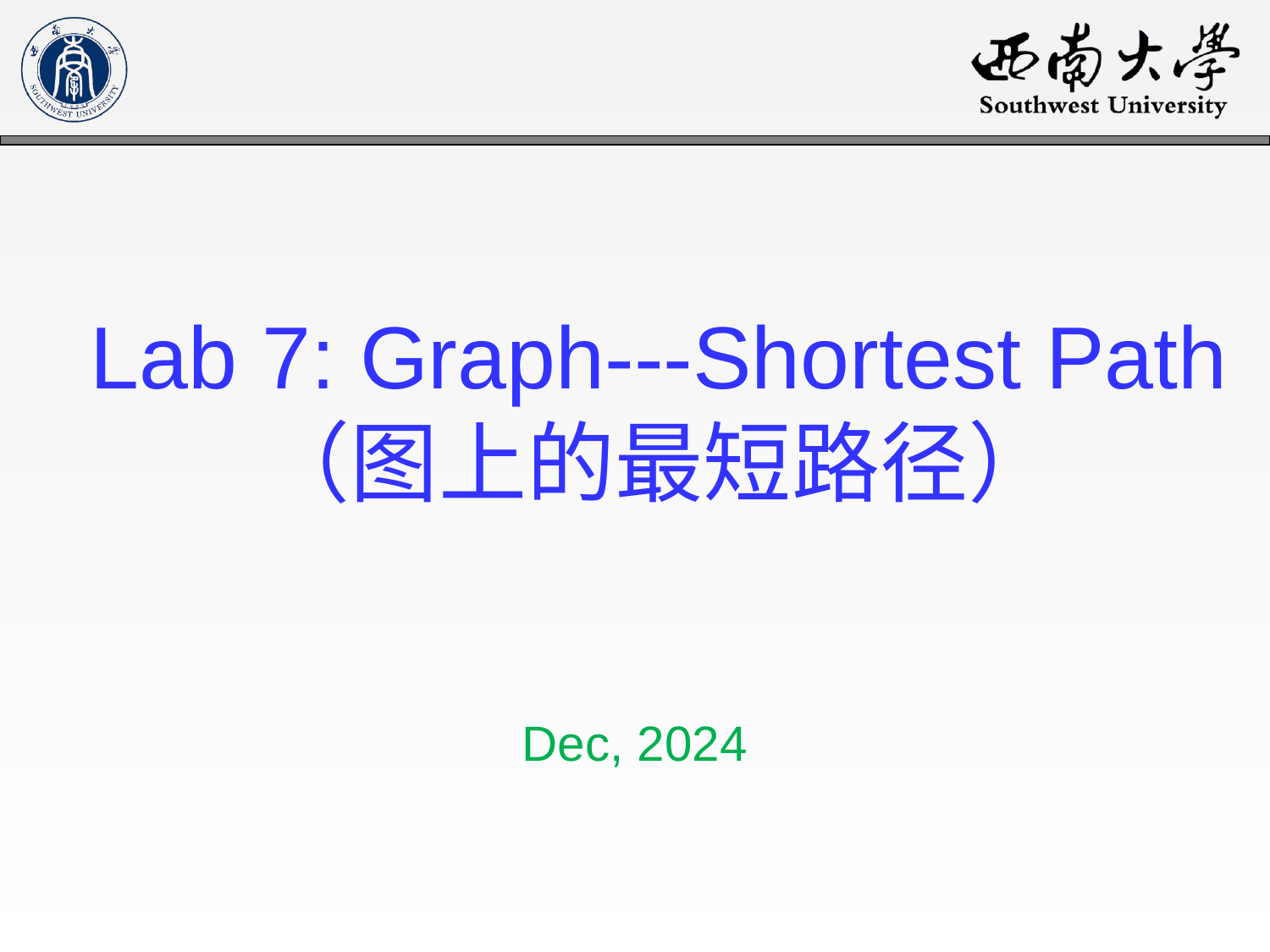

# Lab 7: Graph---Shortest Path （图上的最短路径）

Dec, 2024